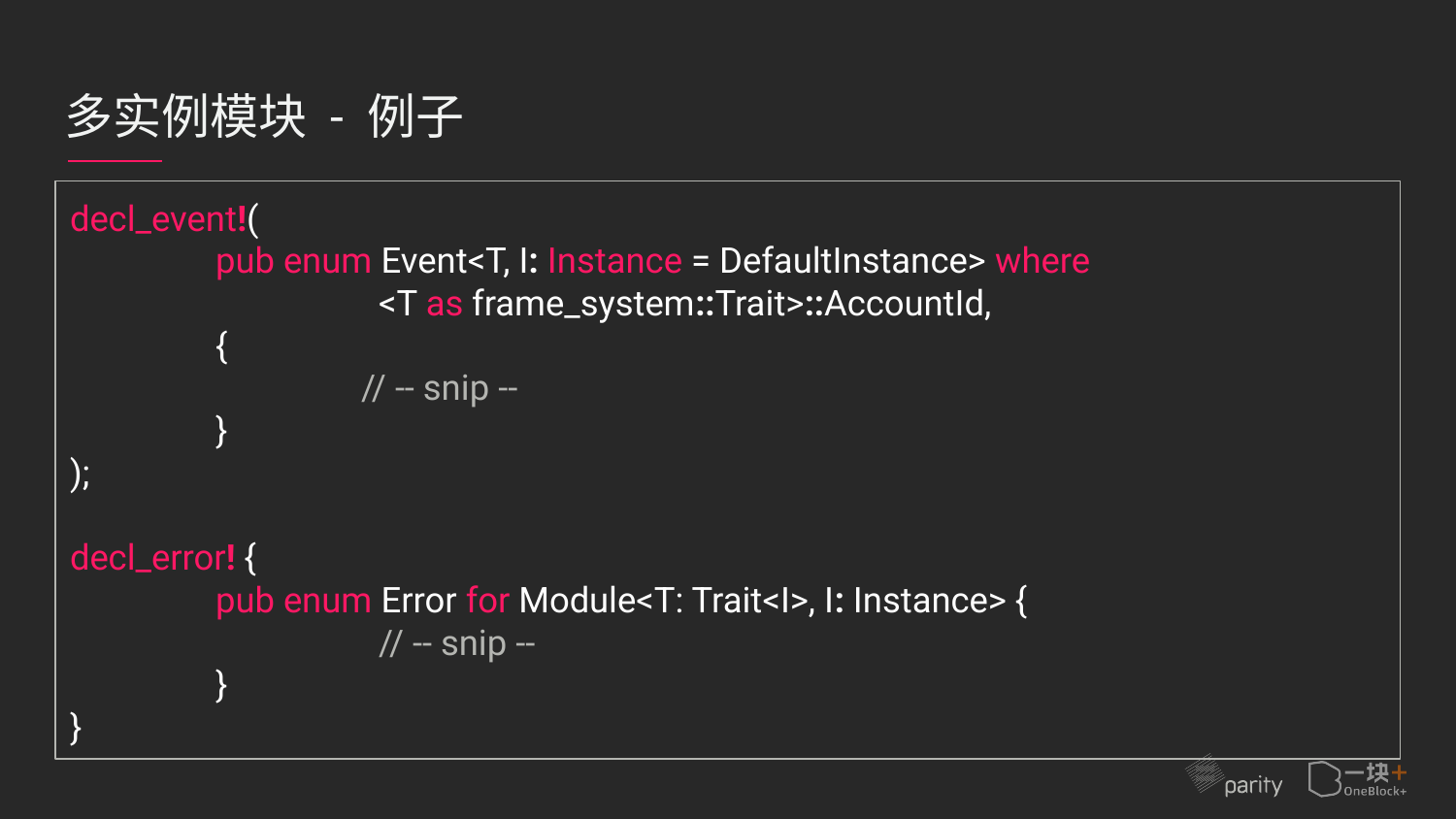

# 多实例模块 - 例子
decl_event!(
  	pub enum Event<T, I: Instance = DefaultInstance> where
  		  <T as frame_system::Trait>::AccountId,
  	{
    		// -- snip --
  	}
);

decl_error! {
  	pub enum Error for Module<T: Trait<I>, I: Instance> {
  		  // -- snip --
  	}
}